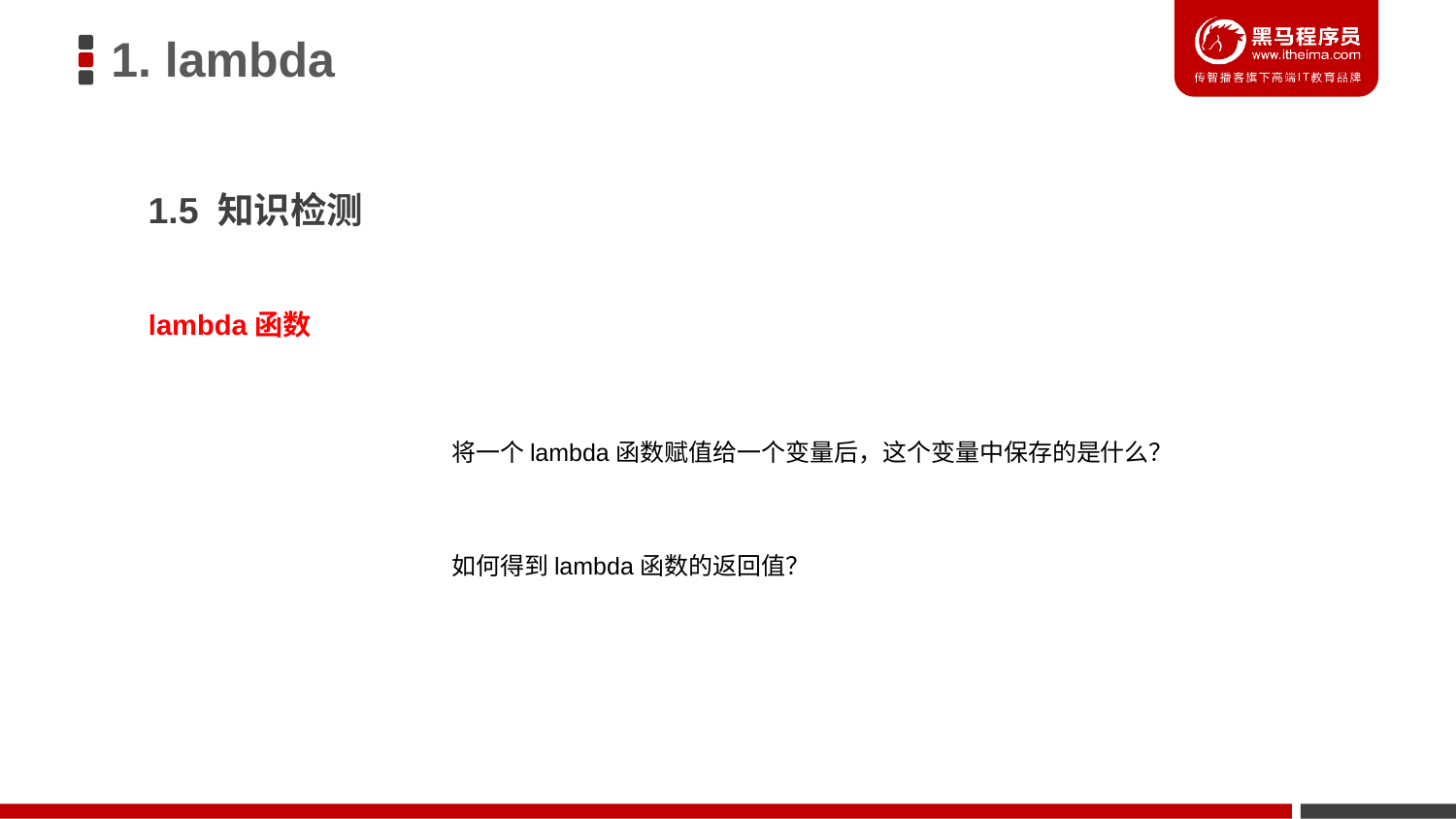

1. lambda
1.5 知识检测
lambda函数
	将一个lambda函数赋值给一个变量后，这个变量中保存的是什么？

	如何得到lambda函数的返回值？